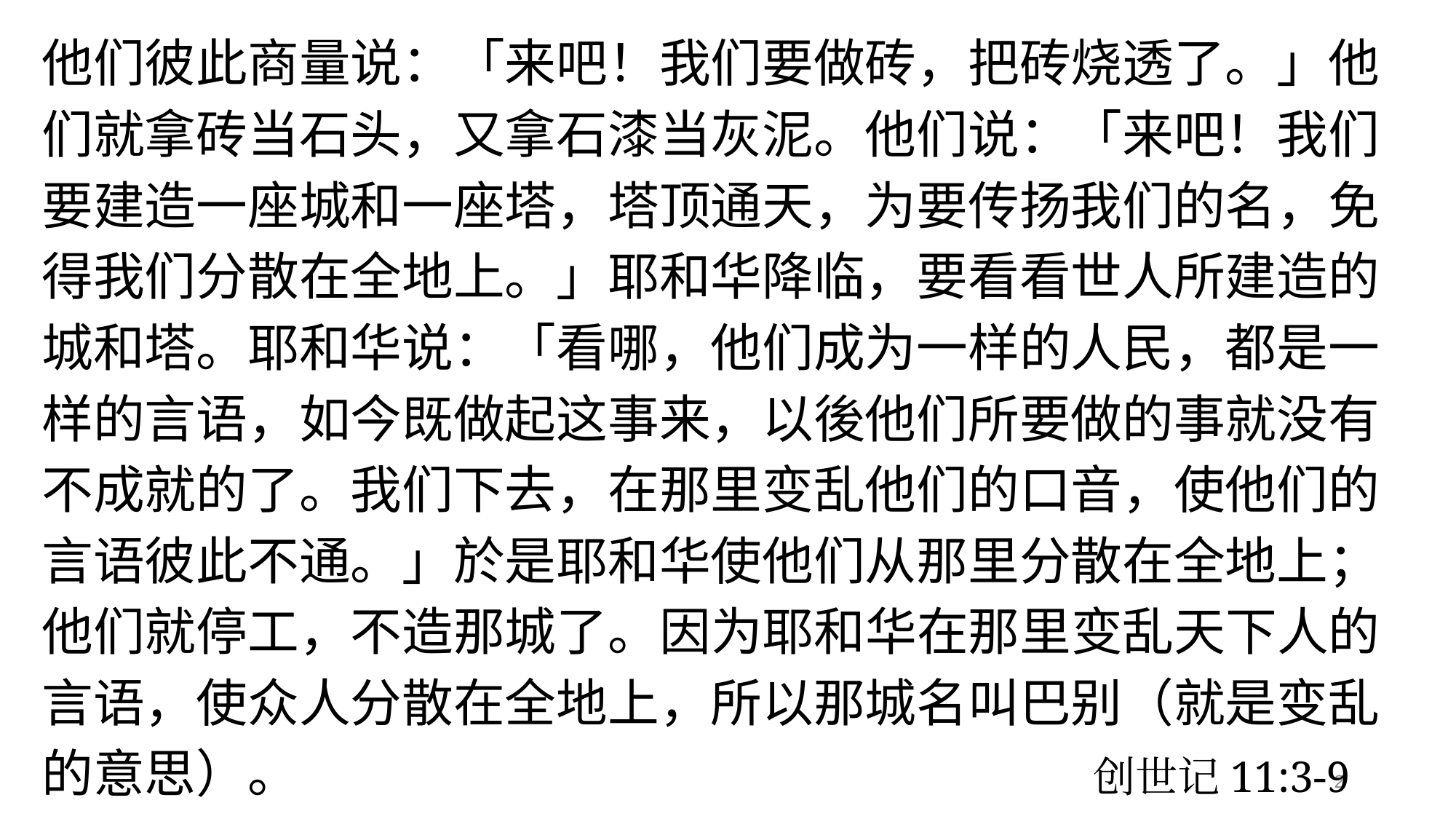

他们彼此商量说：「来吧！我们要做砖，把砖烧透了。」他们就拿砖当石头，又拿石漆当灰泥。他们说：「来吧！我们要建造一座城和一座塔，塔顶通天，为要传扬我们的名，免得我们分散在全地上。」耶和华降临，要看看世人所建造的城和塔。耶和华说：「看哪，他们成为一样的人民，都是一样的言语，如今既做起这事来，以後他们所要做的事就没有不成就的了。我们下去，在那里变乱他们的口音，使他们的言语彼此不通。」於是耶和华使他们从那里分散在全地上；他们就停工，不造那城了。因为耶和华在那里变乱天下人的言语，使众人分散在全地上，所以那城名叫巴别（就是变乱的意思）。						   	      创世记11:3-9
2